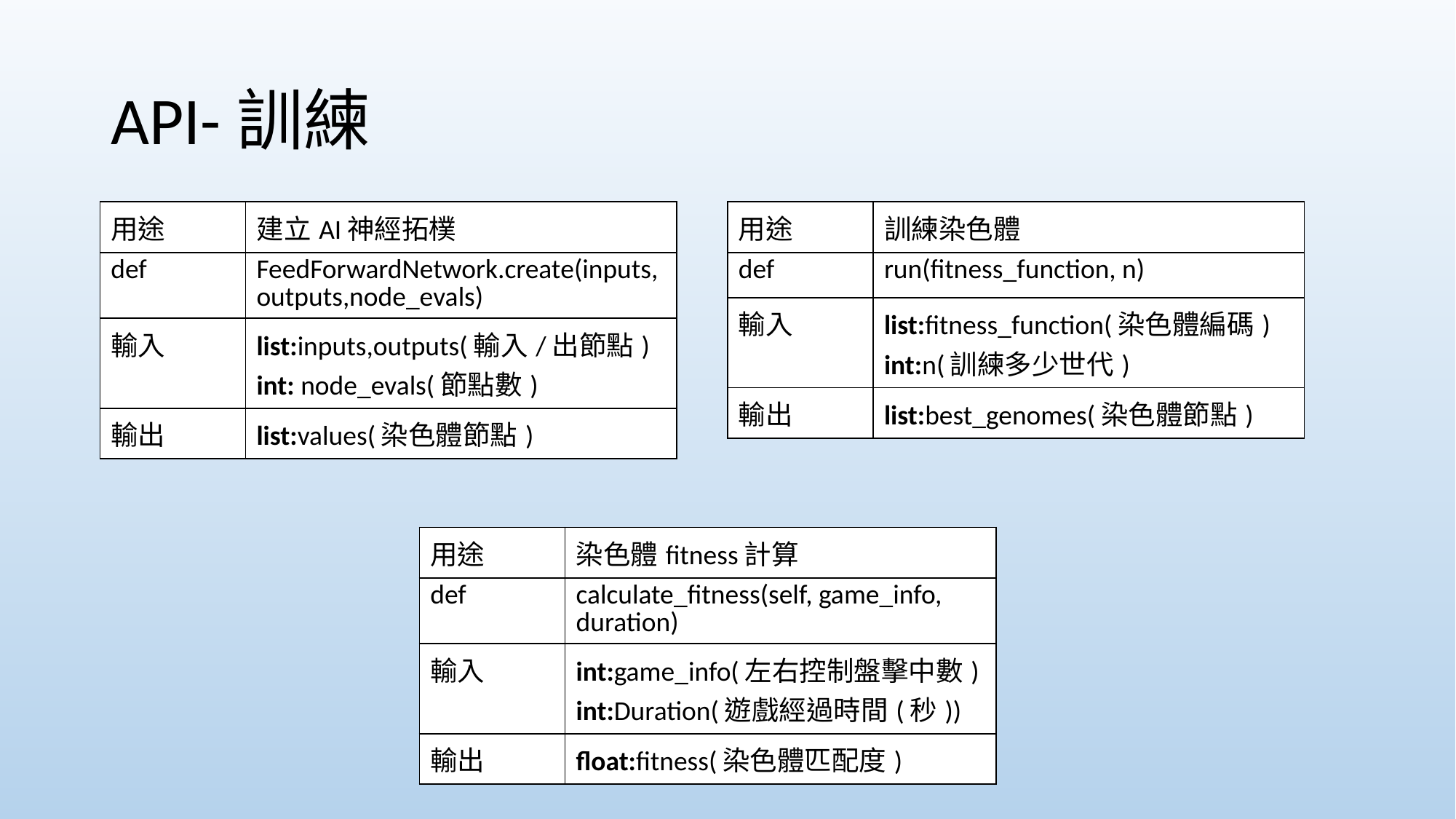

# API-訓練
| 用途 | 建立AI神經拓樸 |
| --- | --- |
| def | FeedForwardNetwork.create(inputs,outputs,node\_evals) |
| 輸入 | list:inputs,outputs(輸入/出節點) int: node\_evals(節點數) |
| 輸出 | list:values(染色體節點) |
| 用途 | 訓練染色體 |
| --- | --- |
| def | run(fitness\_function, n) |
| 輸入 | list:fitness\_function(染色體編碼) int:n(訓練多少世代) |
| 輸出 | list:best\_genomes(染色體節點) |
| 用途 | 染色體fitness計算 |
| --- | --- |
| def | calculate\_fitness(self, game\_info, duration) |
| 輸入 | int:game\_info(左右控制盤擊中數) int:Duration(遊戲經過時間(秒)) |
| 輸出 | float:fitness(染色體匹配度) |